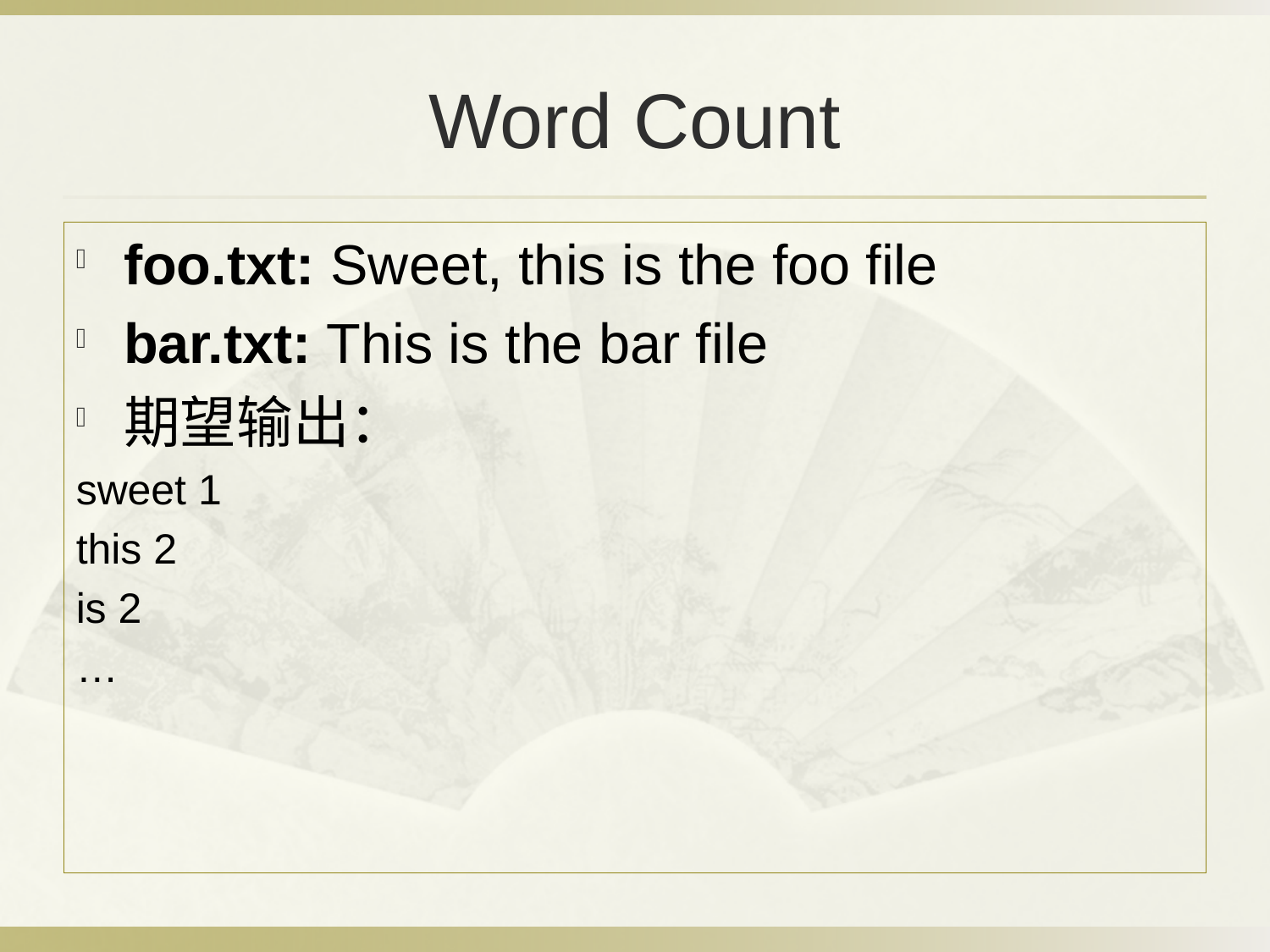

# Word Count
foo.txt: Sweet, this is the foo file
bar.txt: This is the bar file
期望输出：
sweet 1
this 2
is 2
…